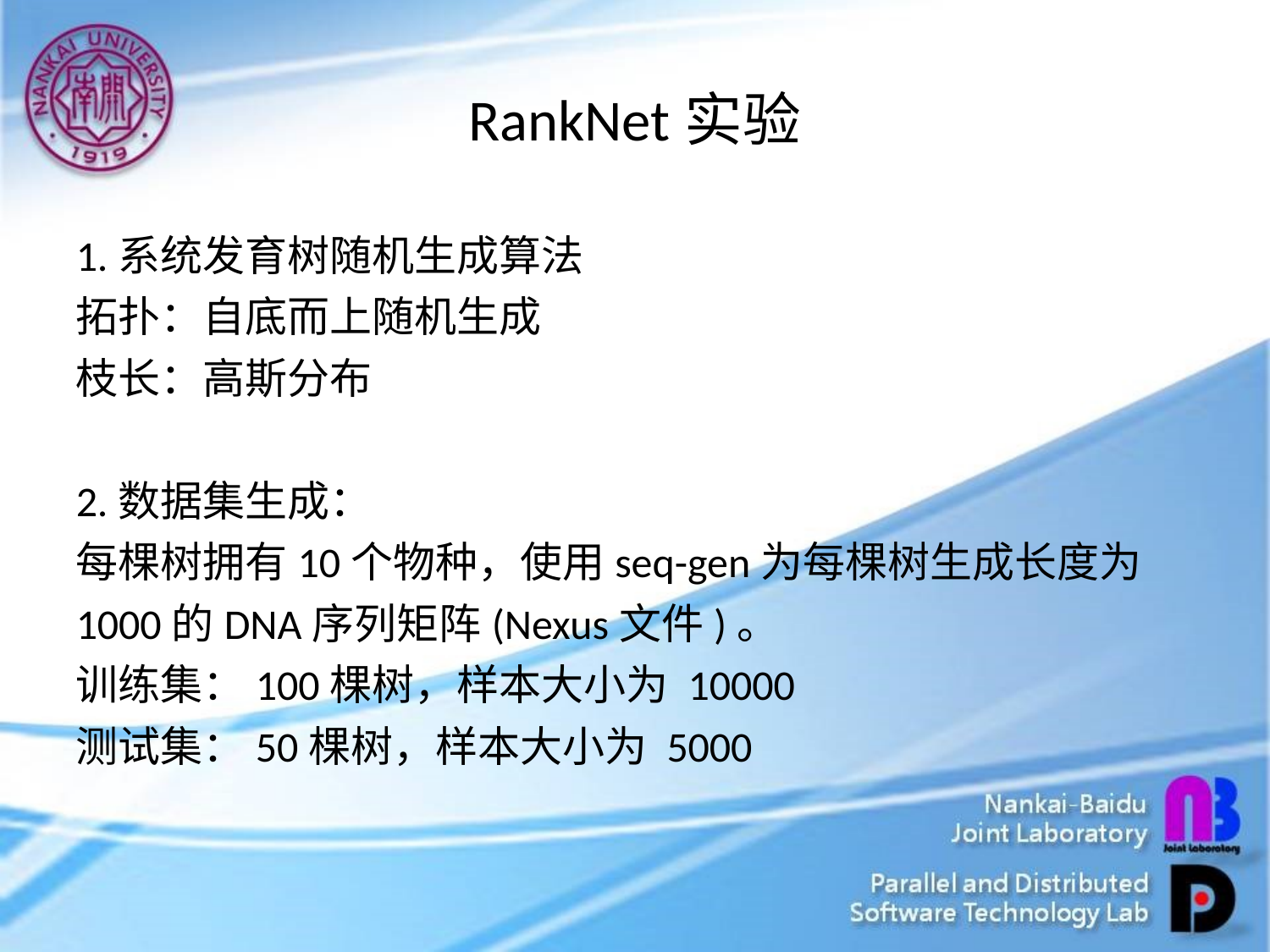

# RankNet实验
1.系统发育树随机生成算法
拓扑：自底而上随机生成
枝长：高斯分布

2.数据集生成：
每棵树拥有10个物种，使用seq-gen为每棵树生成长度为
1000的DNA序列矩阵(Nexus文件)。
训练集：100棵树，样本大小为 10000
测试集：50棵树，样本大小为 5000